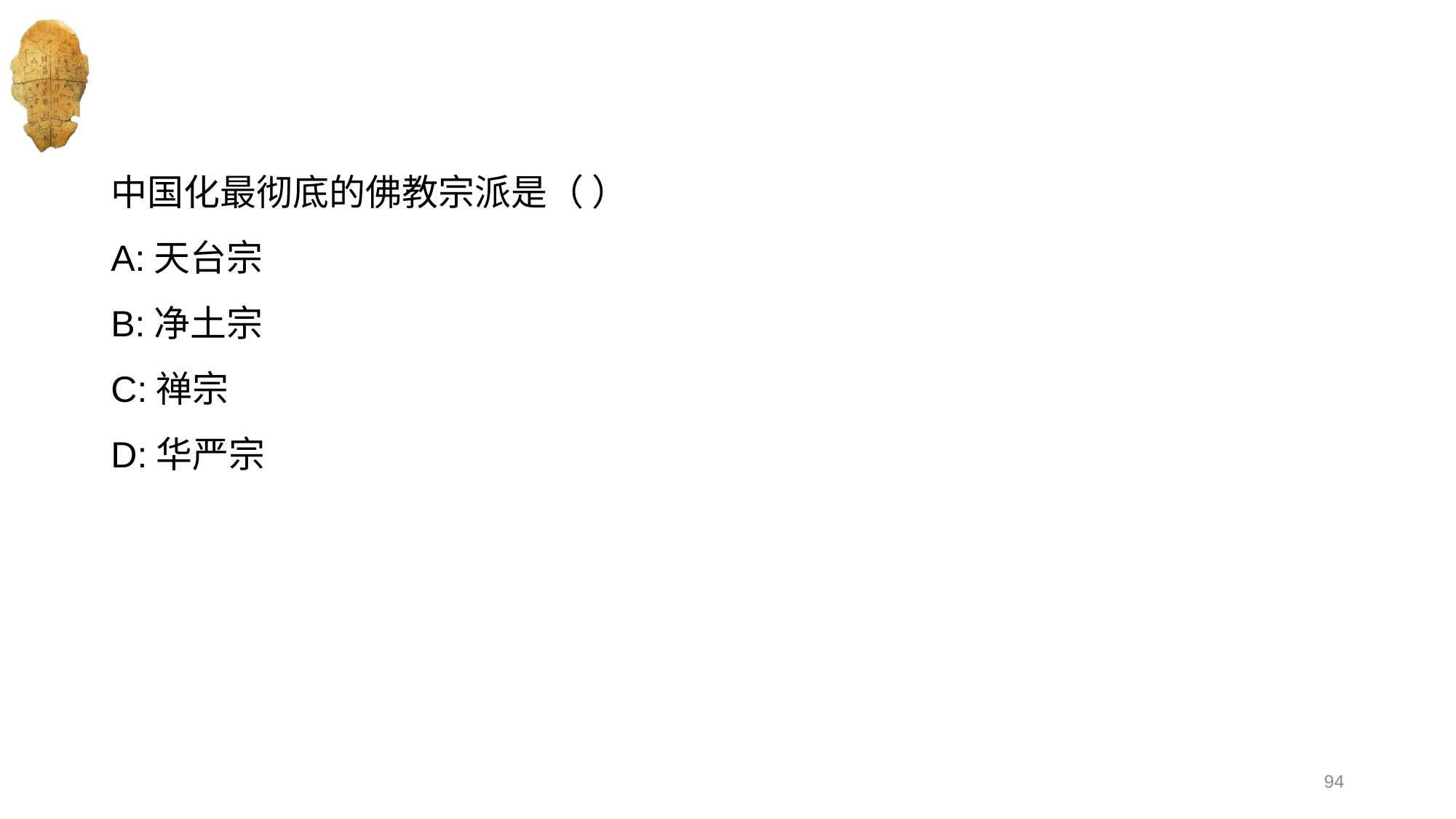

#
中国化最彻底的佛教宗派是（ ）
A:天台宗
B:净土宗
C:禅宗
D:华严宗

94